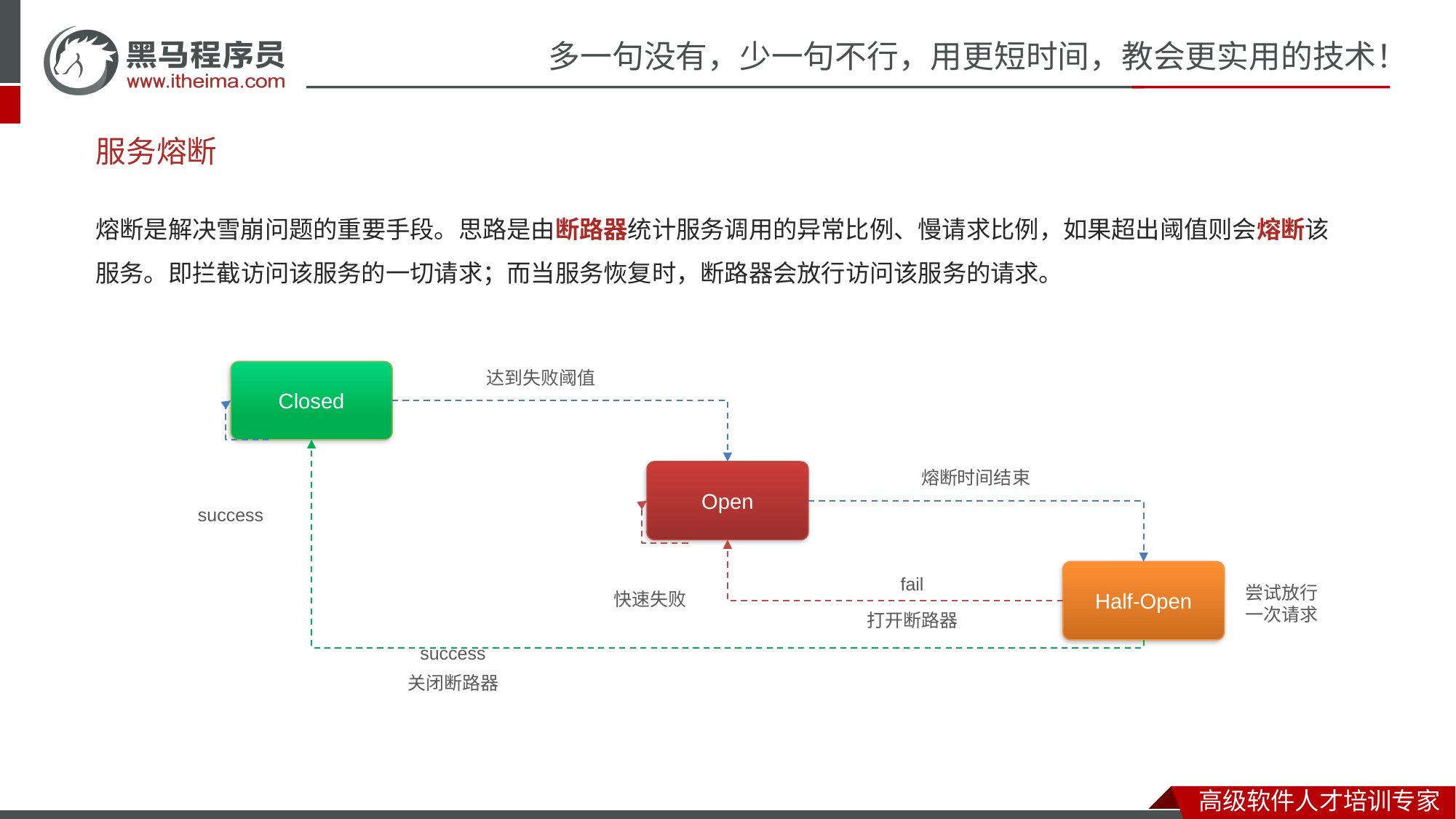

# 服务熔断
熔断是解决雪崩问题的重要手段。思路是由断路器统计服务调用的异常比例、慢请求比例，如果超出阈值则会熔断该服务。即拦截访问该服务的一切请求；而当服务恢复时，断路器会放行访问该服务的请求。
服务B
达到失败阈值
Closed
购物车服务
业务1
线程:10
熔断时间结束
Open
熔断
查询购物车
线程:3
success
500ms
商品服务

Half-Open
fail
尝试放行一次请求
快速失败
查询商品
fallback
打开断路器
success
关闭断路器